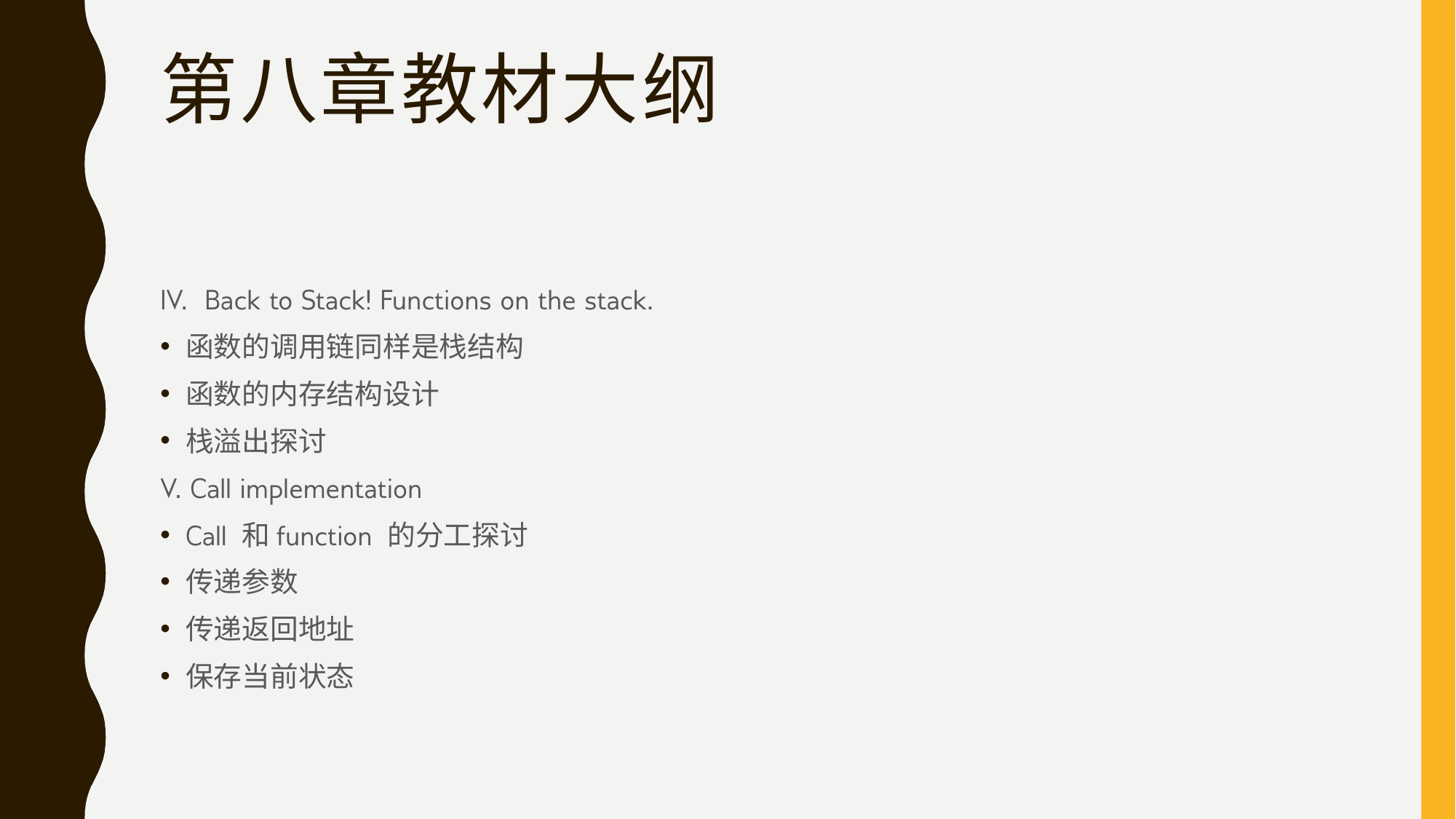

# 第八章教材大纲
IV.  Back to Stack! Functions on the stack.
函数的调用链同样是栈结构
函数的内存结构设计
栈溢出探讨
V. Call implementation
Call 和function 的分工探讨
传递参数
传递返回地址
保存当前状态